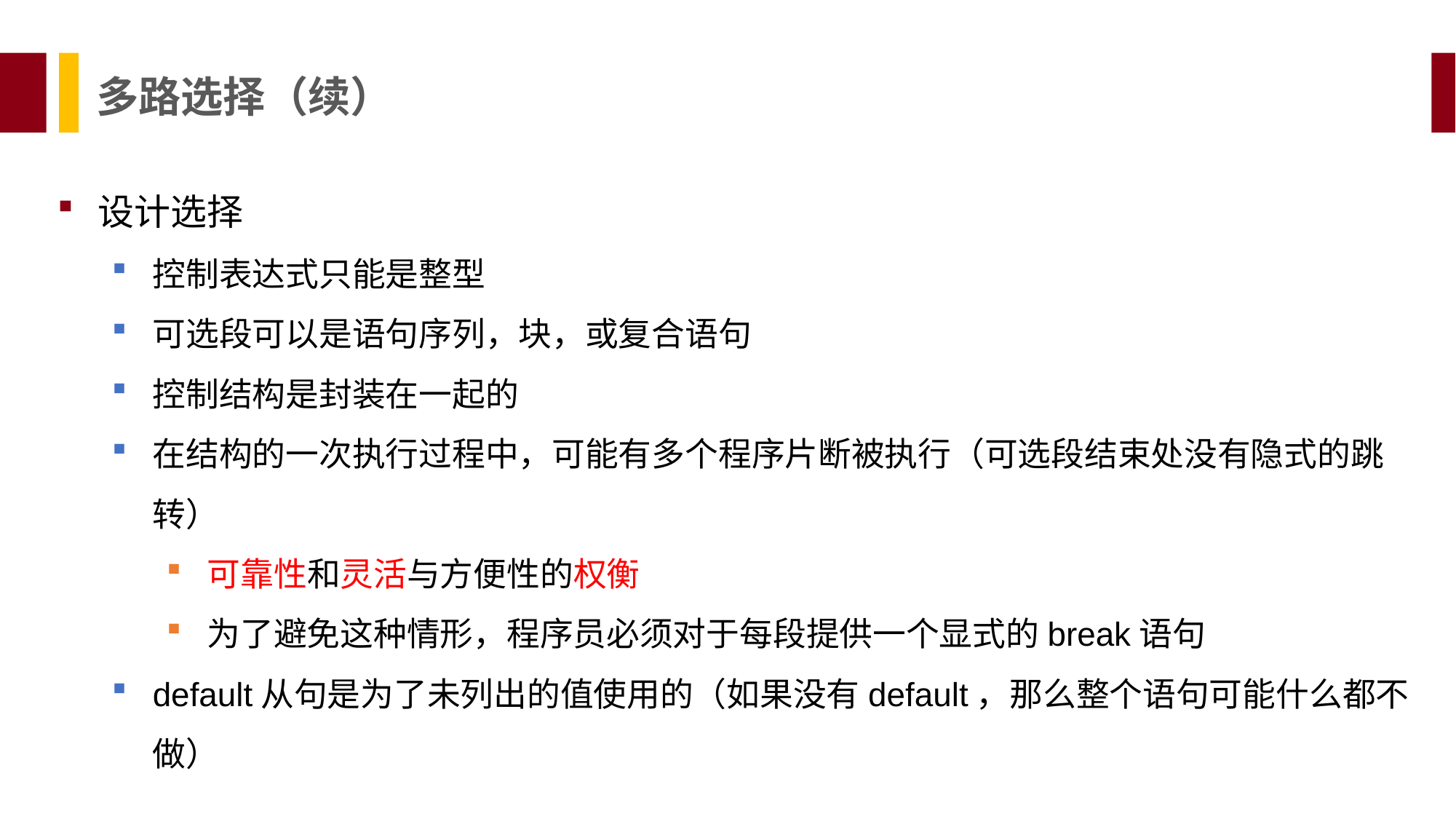

多路选择（续）
设计选择
控制表达式只能是整型
可选段可以是语句序列，块，或复合语句
控制结构是封装在一起的
在结构的一次执行过程中，可能有多个程序片断被执行（可选段结束处没有隐式的跳转）
可靠性和灵活与方便性的权衡
为了避免这种情形，程序员必须对于每段提供一个显式的break语句
default从句是为了未列出的值使用的（如果没有default，那么整个语句可能什么都不做）